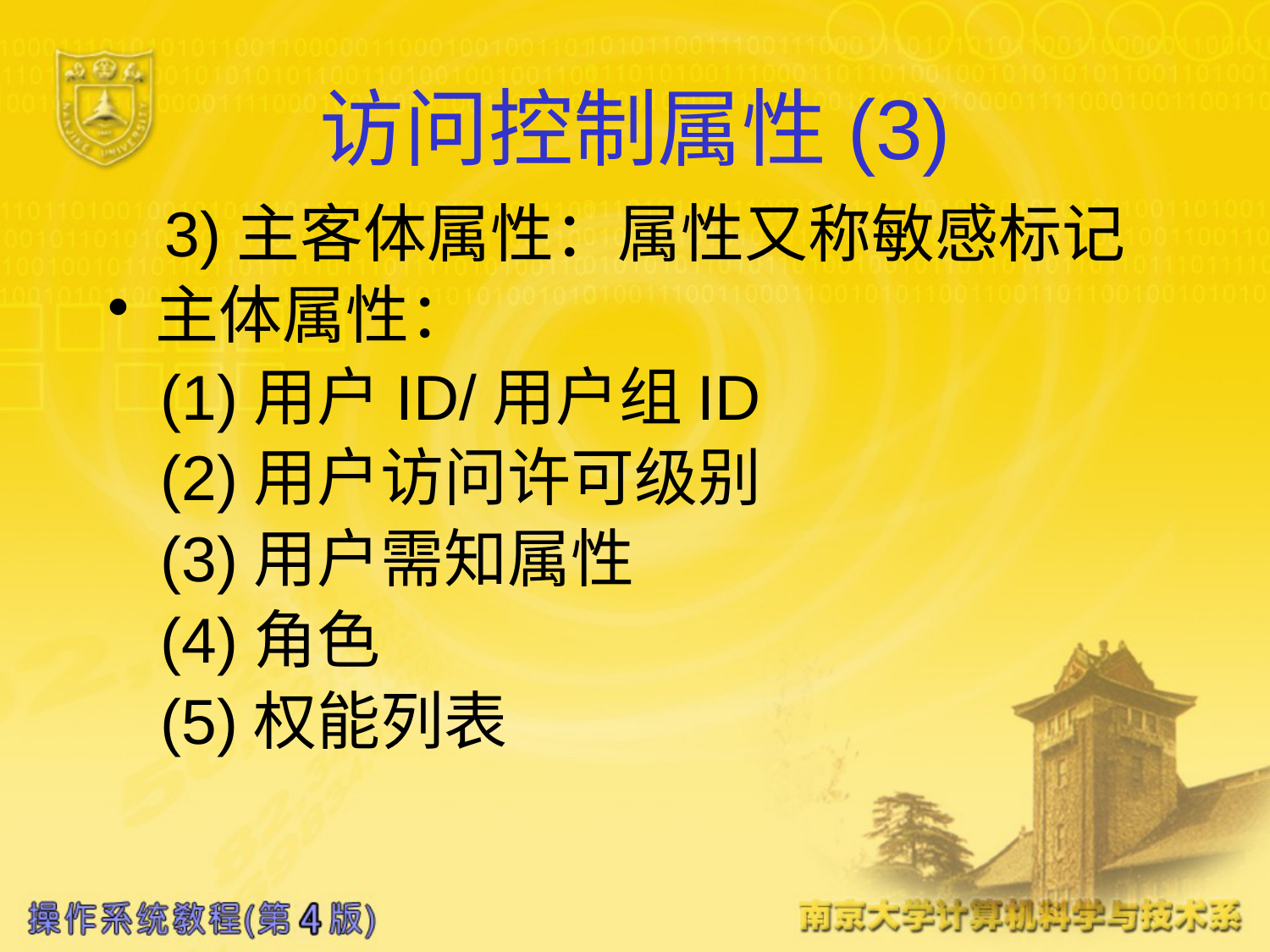

# 访问控制属性(3)
    3)主客体属性：属性又称敏感标记
主体属性：
   (1)用户ID/用户组ID
   (2)用户访问许可级别
   (3)用户需知属性
   (4)角色
   (5)权能列表